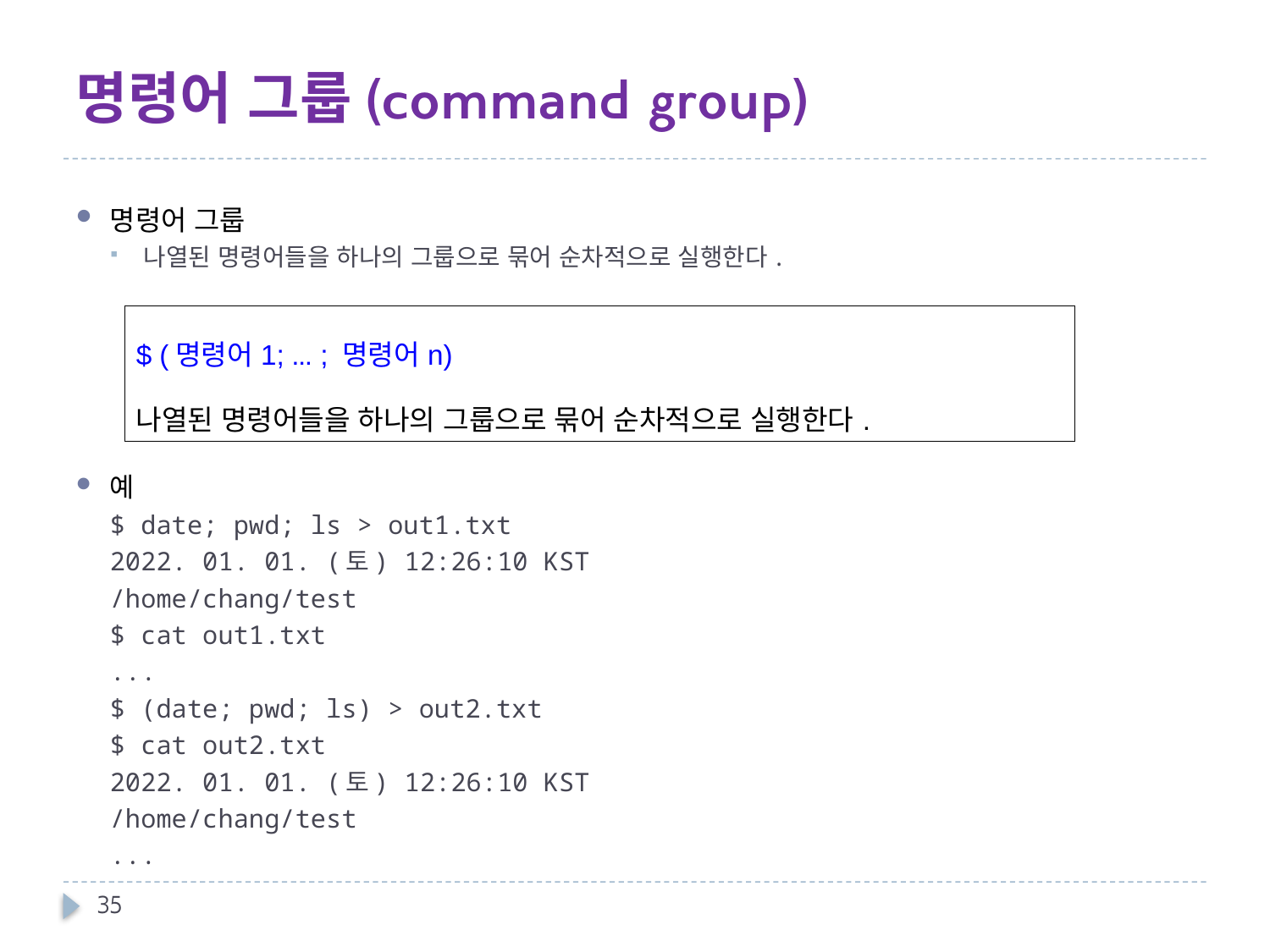

# 명령어 그룹(command group)
명령어 그룹
나열된 명령어들을 하나의 그룹으로 묶어 순차적으로 실행한다.

예
$ date; pwd; ls > out1.txt
2022. 01. 01. (토) 12:26:10 KST
/home/chang/test
$ cat out1.txt
...
$ (date; pwd; ls) > out2.txt
$ cat out2.txt
2022. 01. 01. (토) 12:26:10 KST
/home/chang/test
...

| $ (명령어1; … ; 명령어n) 나열된 명령어들을 하나의 그룹으로 묶어 순차적으로 실행한다. |
| --- |
35